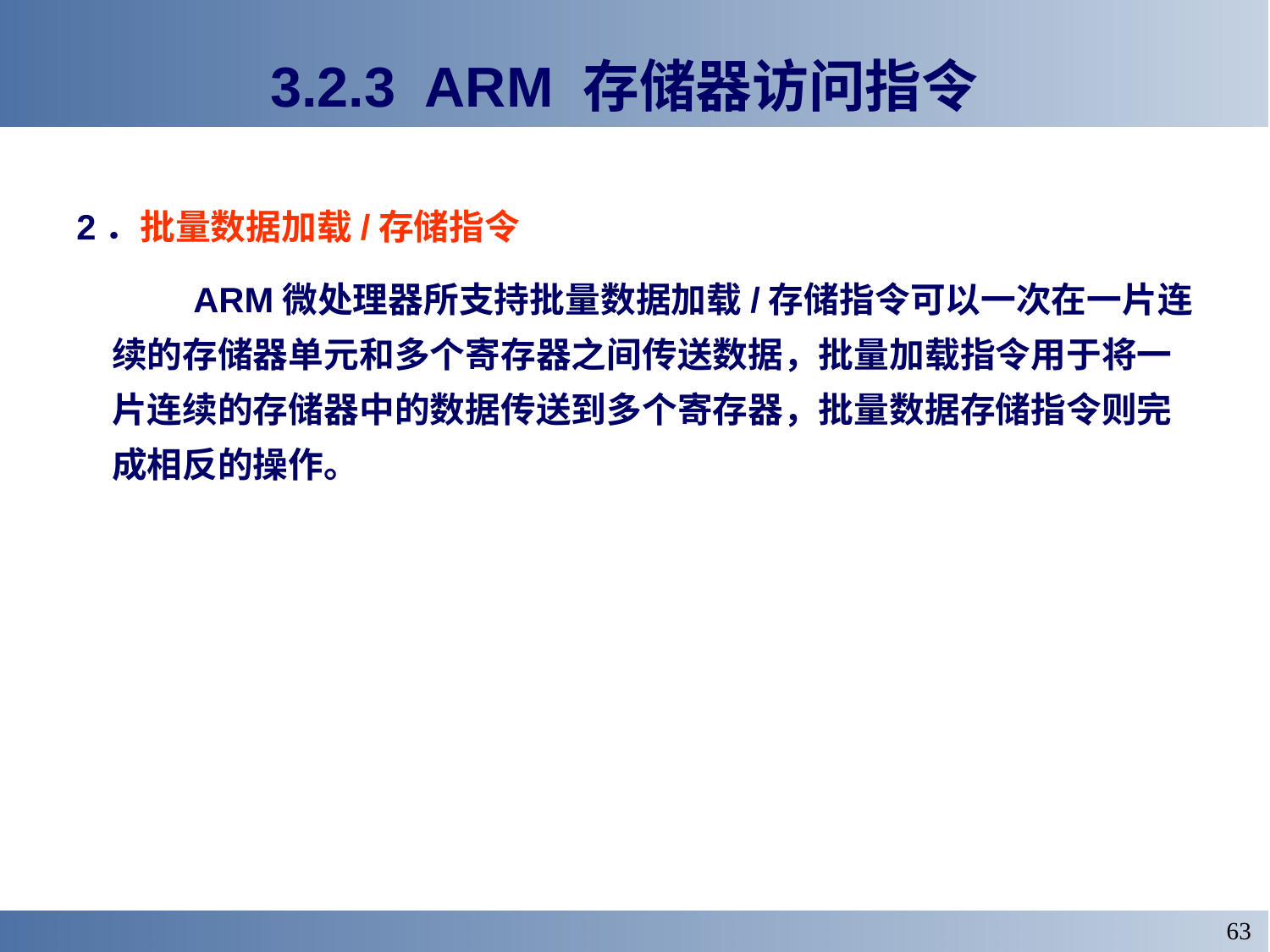

# 3.2.3  ARM 存储器访问指令
2．批量数据加载/存储指令
            ARM微处理器所支持批量数据加载/存储指令可以一次在一片连续的存储器单元和多个寄存器之间传送数据，批量加载指令用于将一片连续的存储器中的数据传送到多个寄存器，批量数据存储指令则完成相反的操作。